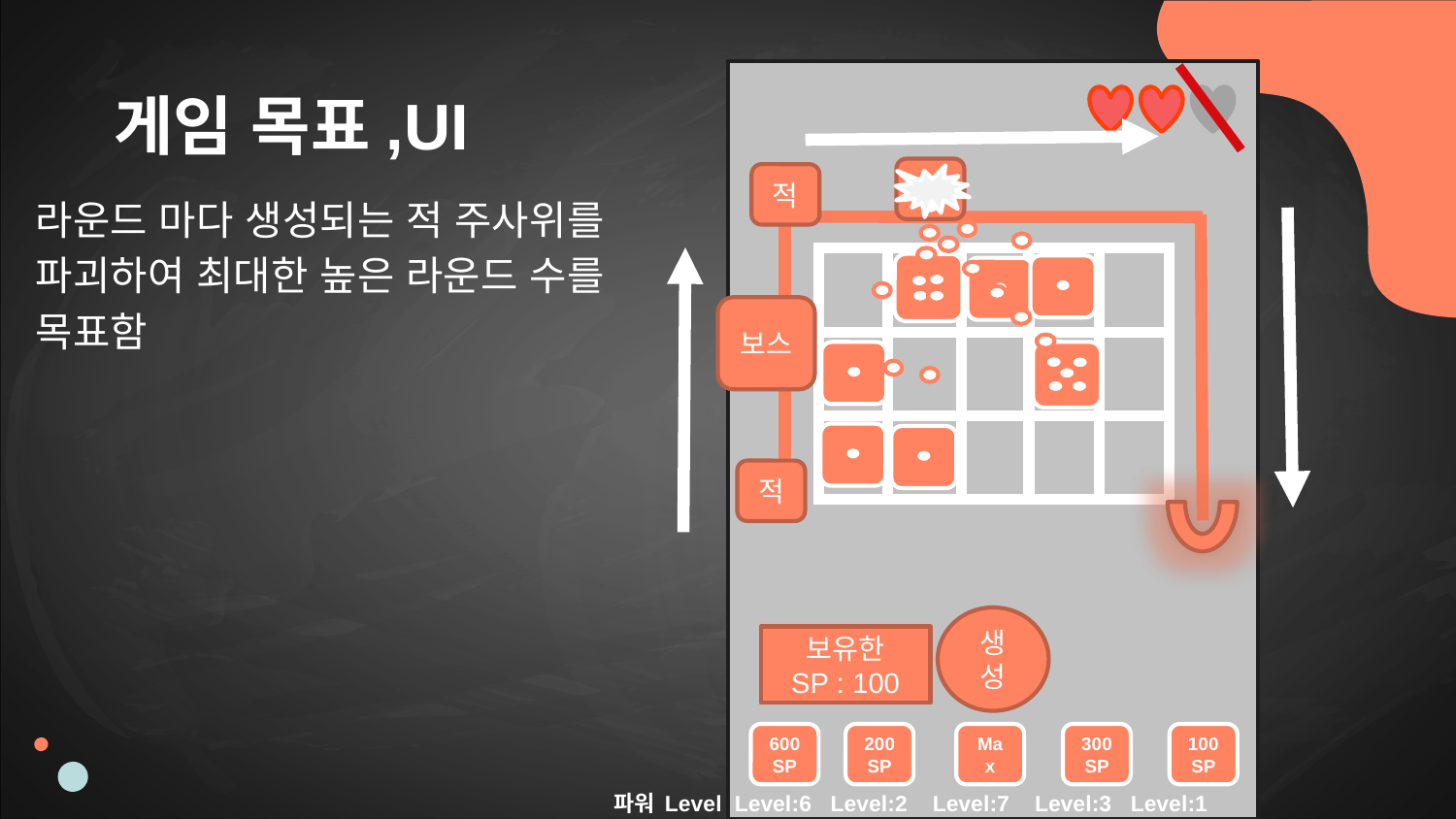

# 게임 목표,UI

적
적

라운드 마다 생성되는 적 주사위를 파괴하여 최대한 높은 라운드 수를 목표함

|  |  |  |  |  |
| --- | --- | --- | --- | --- |
|  |  |  |  |  |
|  |  |  |  |  |

보스

적
생성
보유한 SP : 100
600SP
200
SP
Max
300SP
100SP
파워 Level  Level:6   Level:2    Level:7    Level:3   Level:1